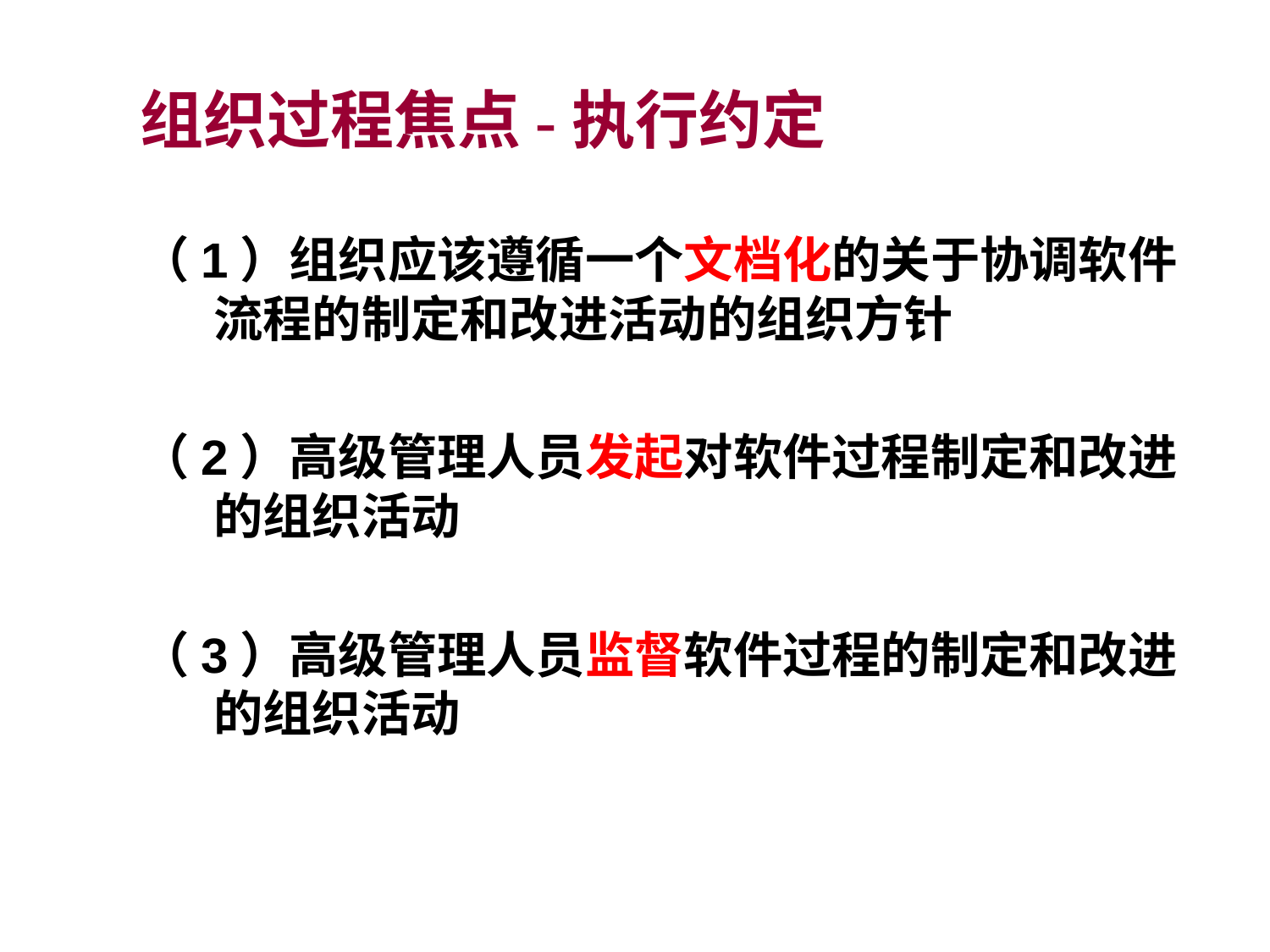

组织过程焦点-执行约定
（1）组织应该遵循一个文档化的关于协调软件流程的制定和改进活动的组织方针

（2）高级管理人员发起对软件过程制定和改进的组织活动

（3）高级管理人员监督软件过程的制定和改进的组织活动